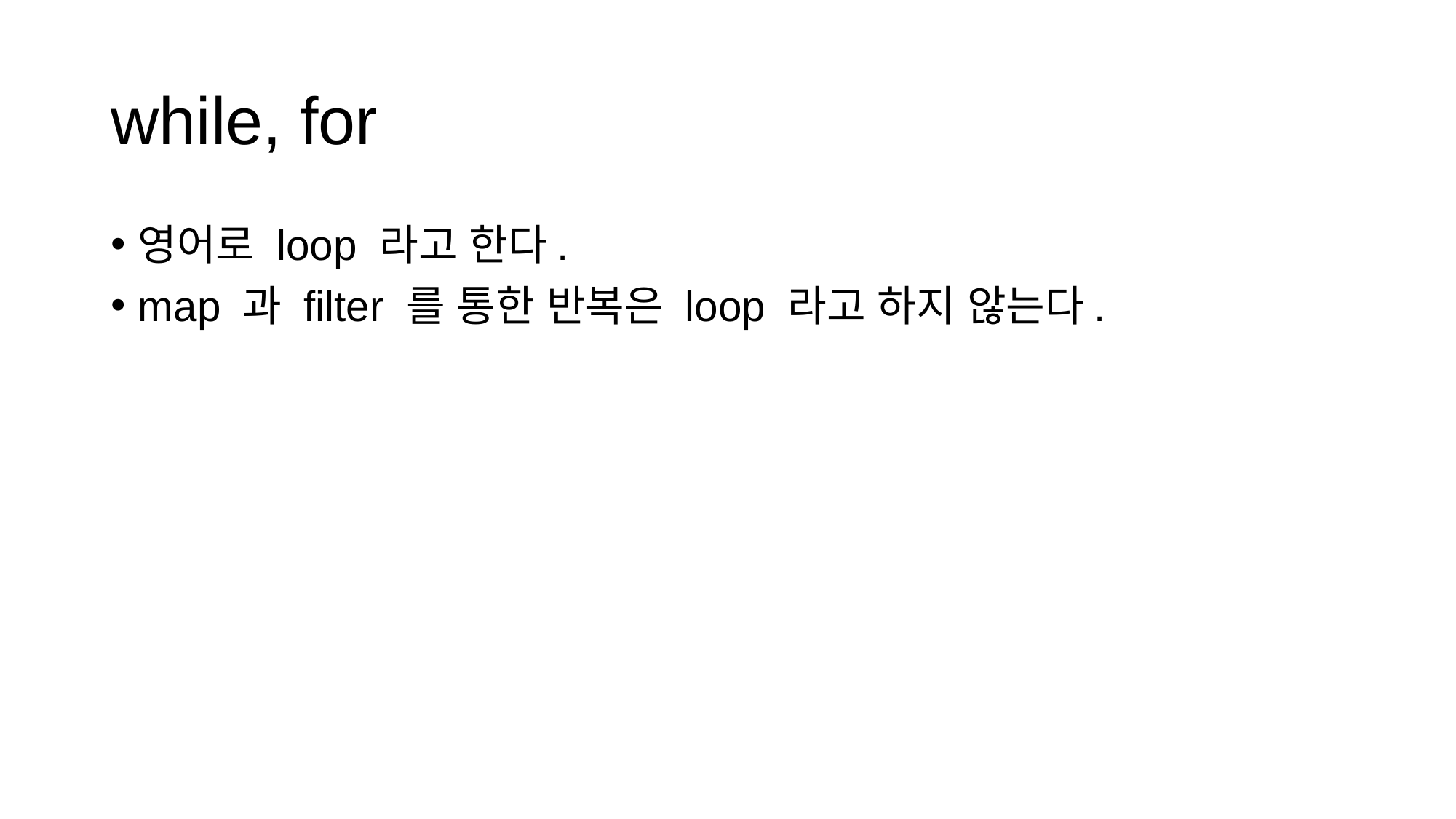

# while, for
영어로 loop 라고 한다.
map 과 filter 를 통한 반복은 loop 라고 하지 않는다.